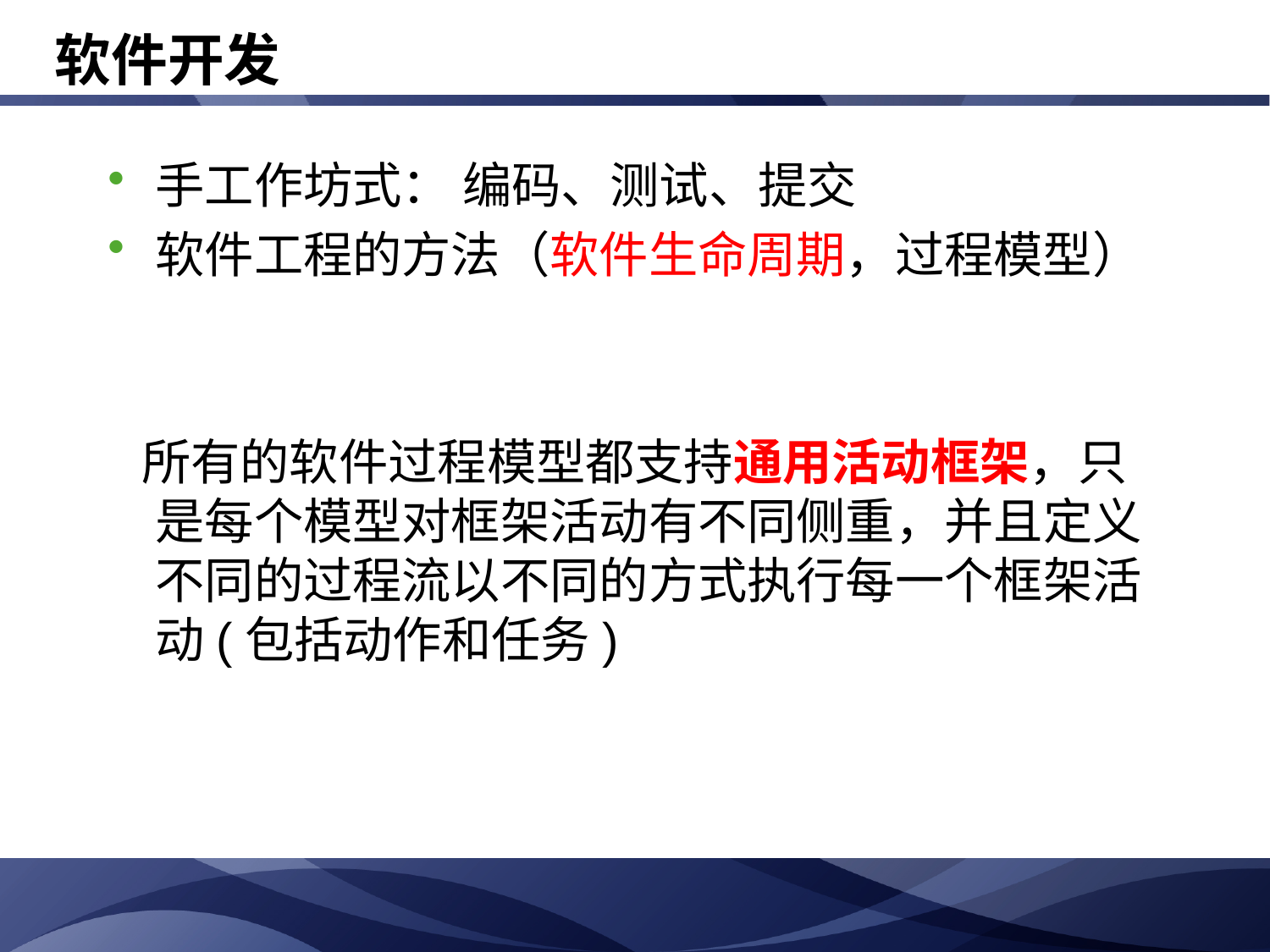

# 软件开发
手工作坊式： 编码、测试、提交
软件工程的方法（软件生命周期，过程模型）

  所有的软件过程模型都支持通用活动框架，只是每个模型对框架活动有不同侧重，并且定义不同的过程流以不同的方式执行每一个框架活动(包括动作和任务)